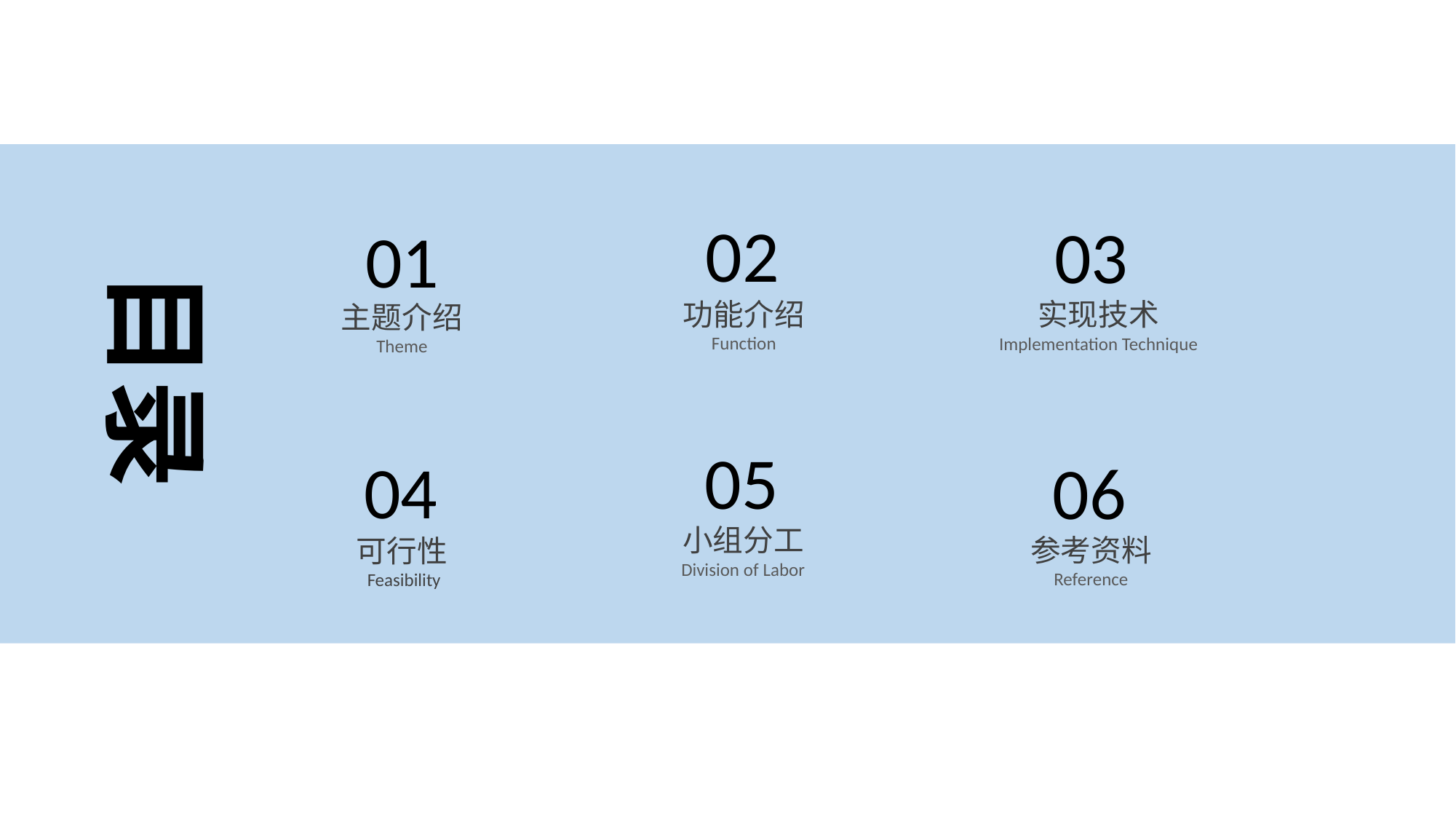

02
功能介绍
Function
03
实现技术
Implementation Technique

01
主题介绍
Theme

目录
05
小组分工
Division of Labor

04
可行性
 Feasibility
06
参考资料
Reference